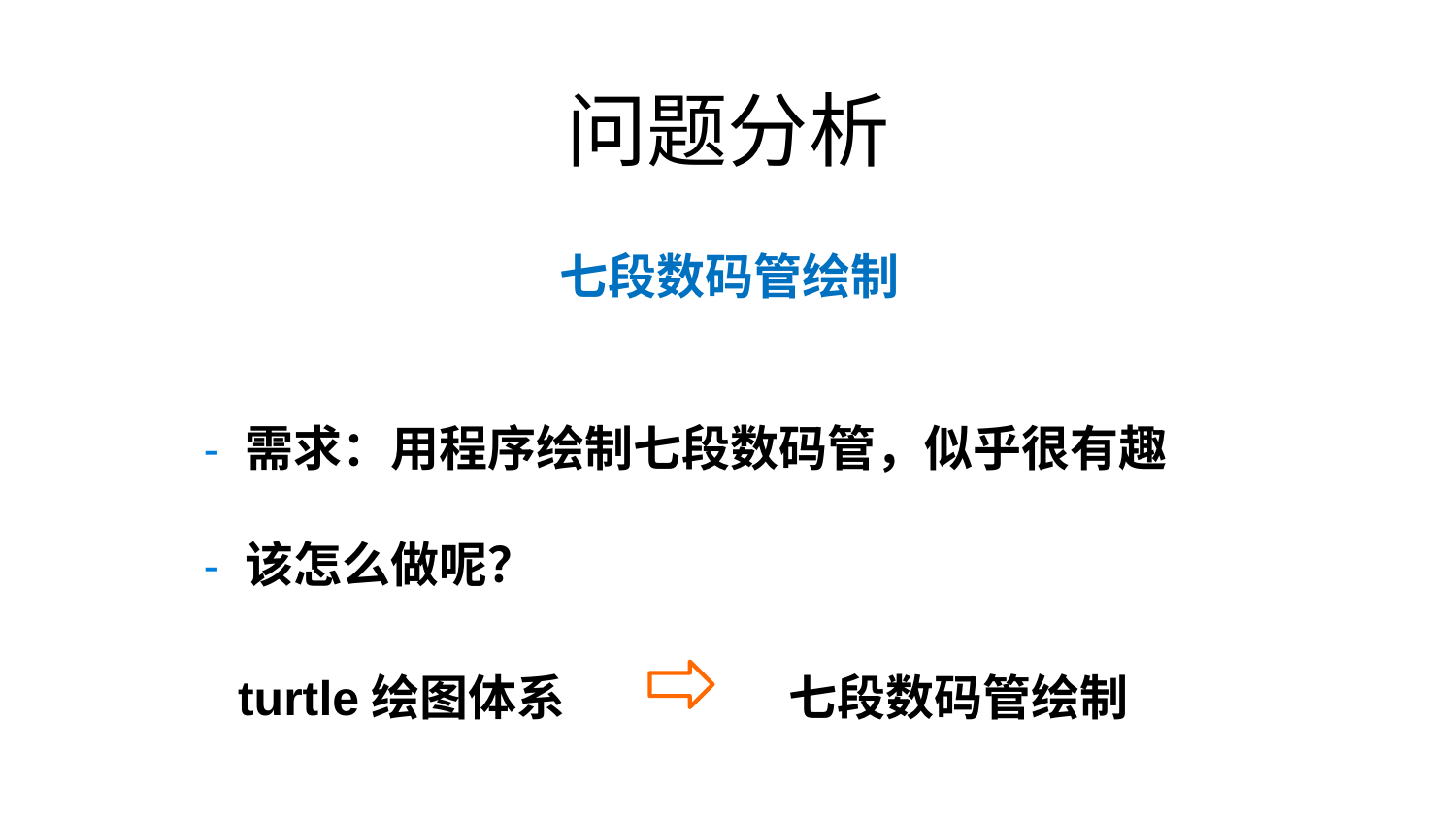

问题分析
七段数码管绘制
- 需求：用程序绘制七段数码管，似乎很有趣
- 该怎么做呢？
turtle绘图体系
七段数码管绘制